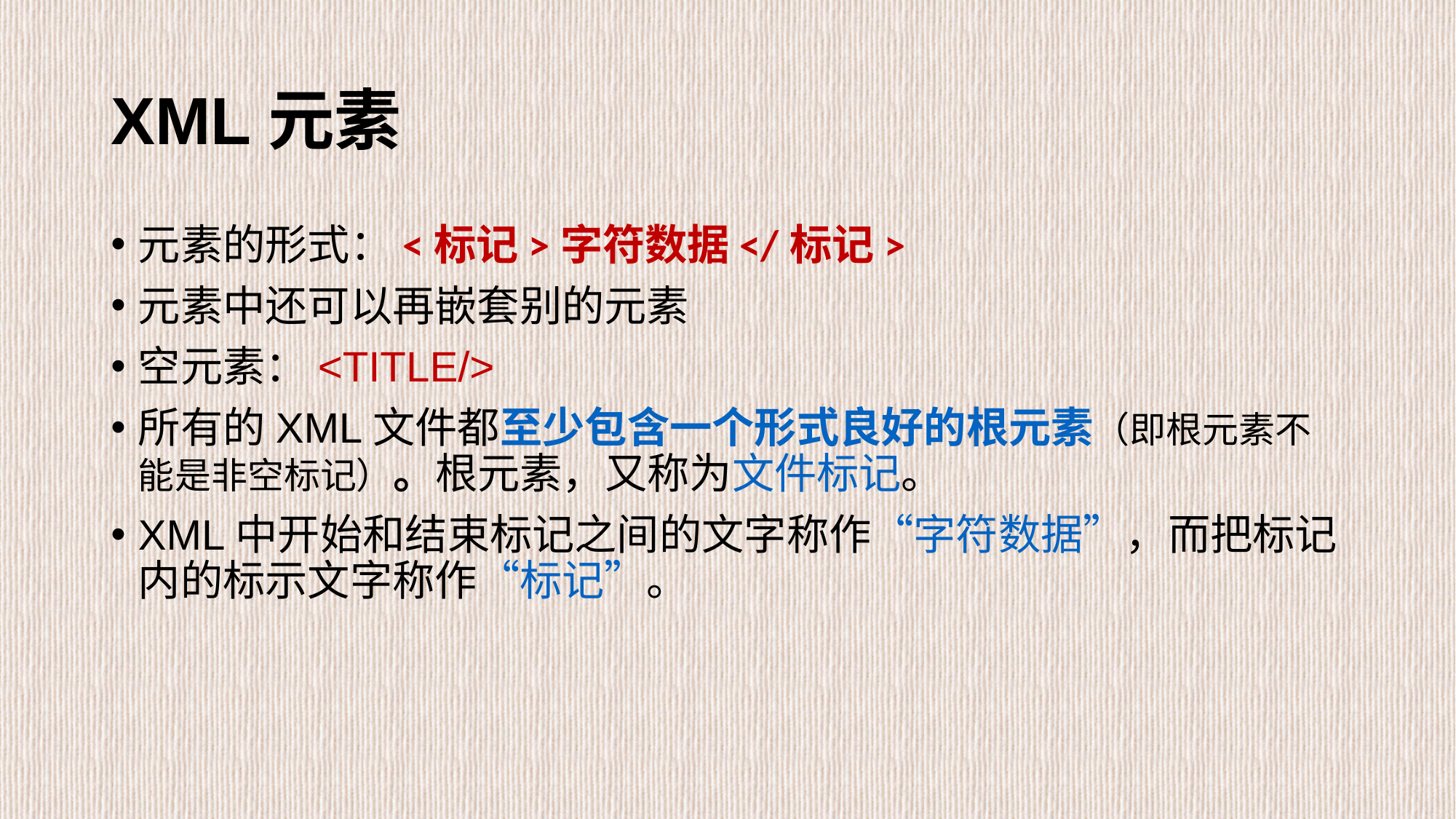

# XML元素
元素的形式：<标记>字符数据</标记>
元素中还可以再嵌套别的元素
空元素：<TITLE/>
所有的XML文件都至少包含一个形式良好的根元素（即根元素不能是非空标记）。根元素，又称为文件标记。
XML中开始和结束标记之间的文字称作“字符数据”，而把标记内的标示文字称作“标记”。